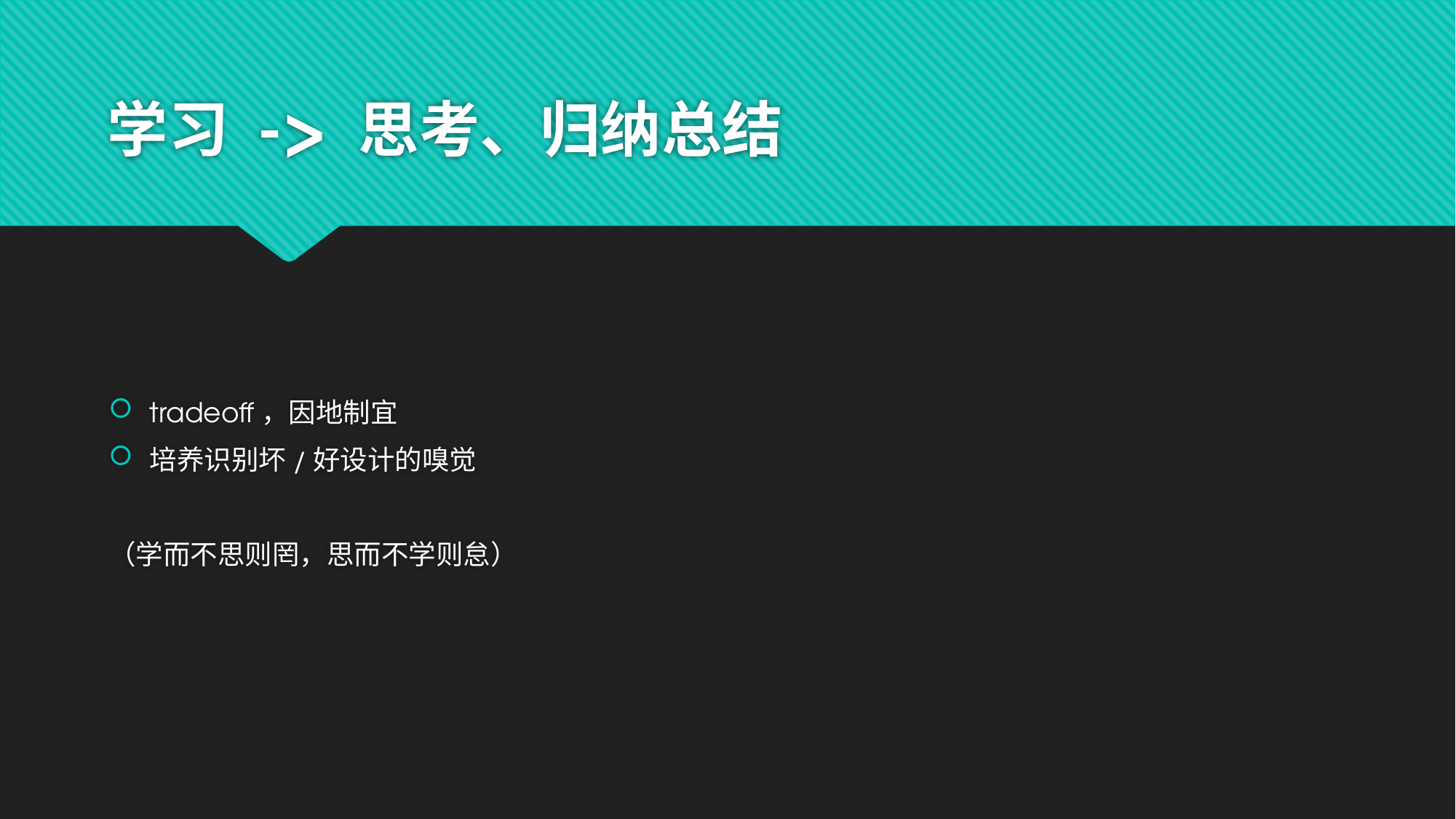

# 学习 -> 思考、归纳总结
tradeoff，因地制宜
培养识别坏/好设计的嗅觉

（学而不思则罔，思而不学则怠）